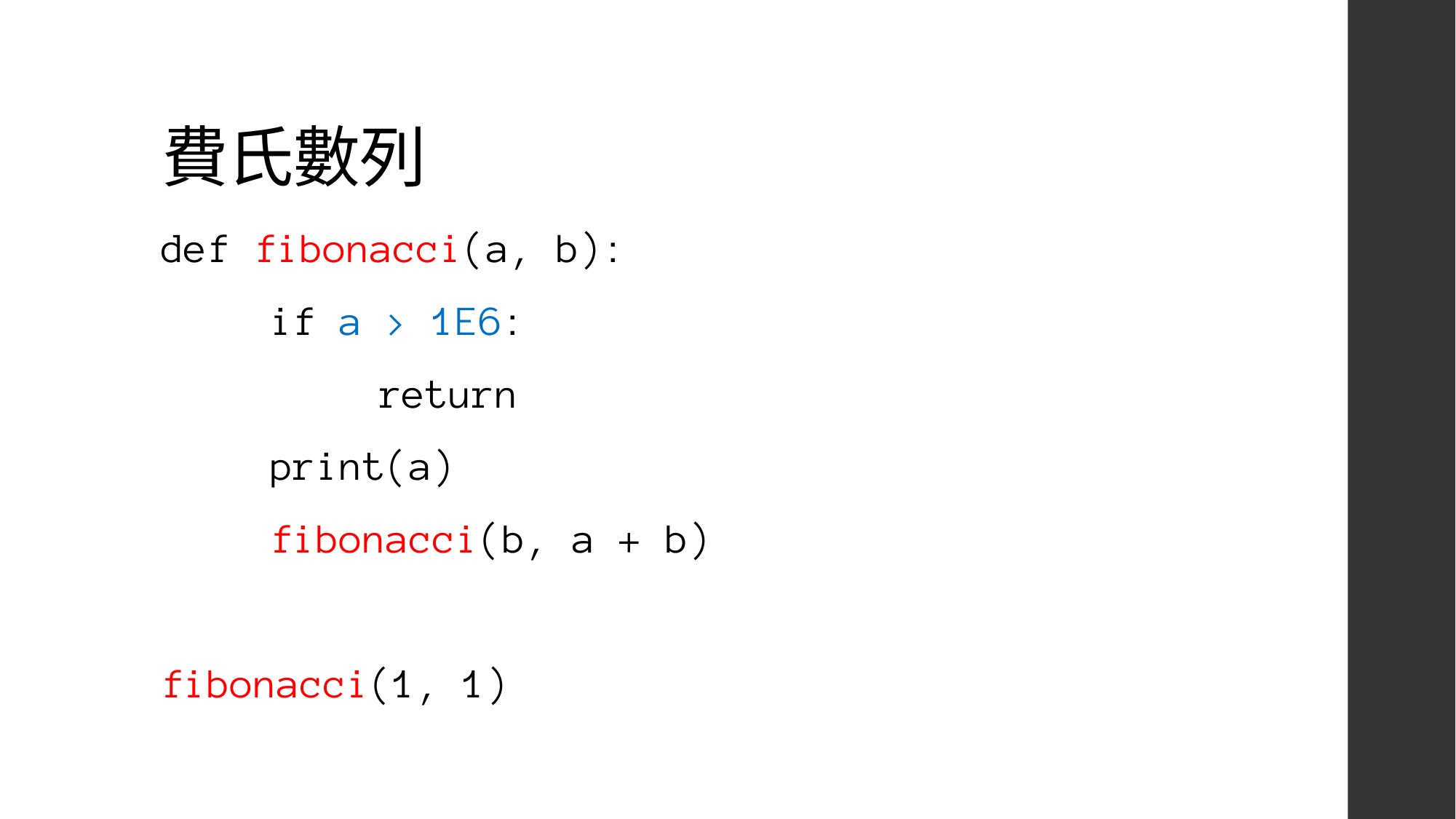

# 費氏數列
def fibonacci(a, b):
	if a > 1E6:
		return
	print(a)
	fibonacci(b, a + b)

fibonacci(1, 1)